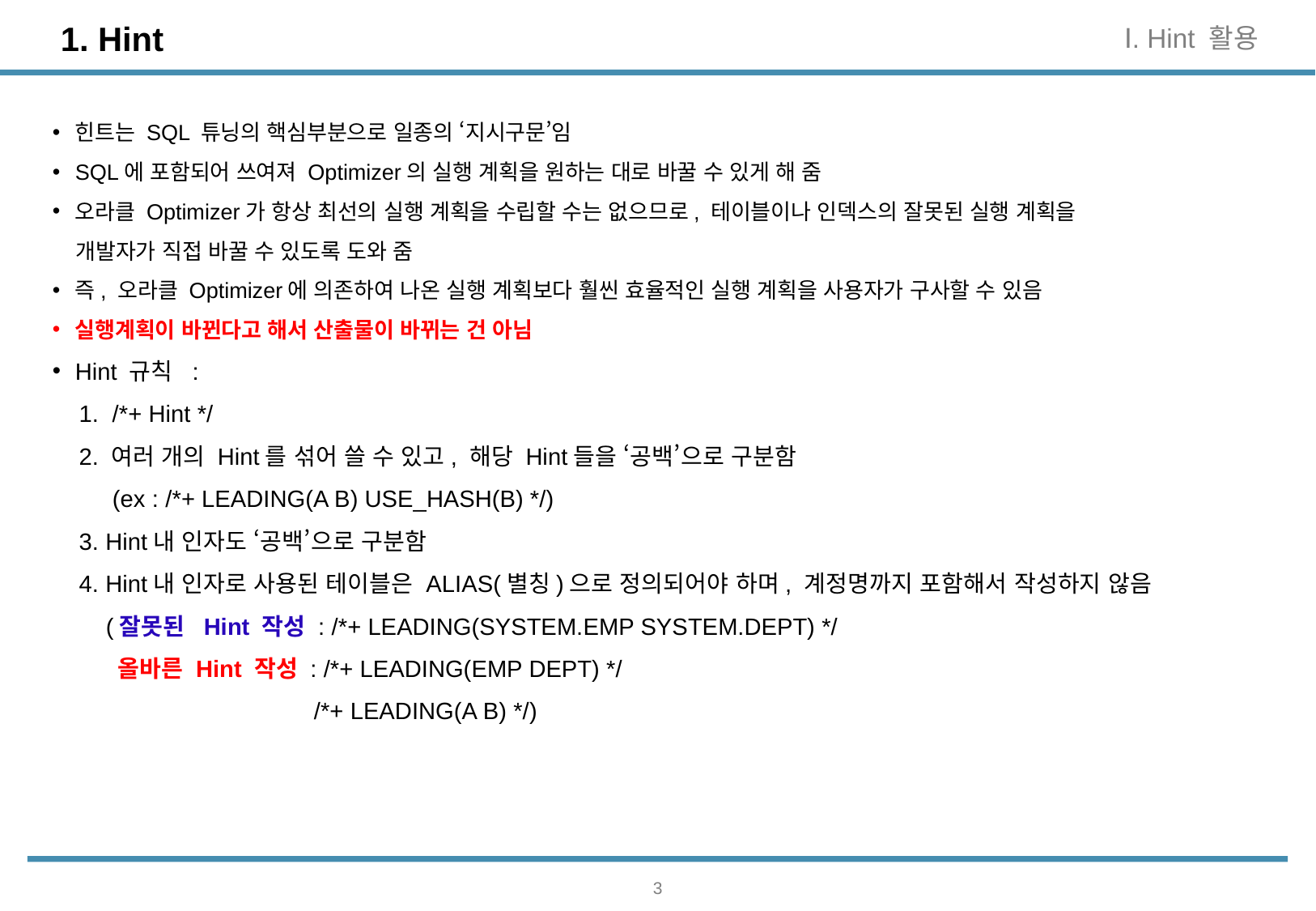

# 1. Hint
Ⅰ. Hint 활용
힌트는 SQL 튜닝의 핵심부분으로 일종의 ‘지시구문’임
SQL에 포함되어 쓰여져 Optimizer의 실행 계획을 원하는 대로 바꿀 수 있게 해 줌
오라클 Optimizer가 항상 최선의 실행 계획을 수립할 수는 없으므로, 테이블이나 인덱스의 잘못된 실행 계획을
   개발자가 직접 바꿀 수 있도록 도와 줌
즉, 오라클 Optimizer에 의존하여 나온 실행 계획보다 훨씬 효율적인 실행 계획을 사용자가 구사할 수 있음
실행계획이 바뀐다고 해서 산출물이 바뀌는 건 아님
Hint 규칙  :
    1.  /*+ Hint */
    2. 여러 개의 Hint를 섞어 쓸 수 있고, 해당 Hint들을 ‘공백’으로 구분함
         (ex : /*+ LEADING(A B) USE_HASH(B) */)
    3. Hint내 인자도 ‘공백’으로 구분함
    4. Hint내 인자로 사용된 테이블은 ALIAS(별칭)으로 정의되어야 하며, 계정명까지 포함해서 작성하지 않음
        (잘못된  Hint 작성 : /*+ LEADING(SYSTEM.EMP SYSTEM.DEPT) */
         올바른 Hint 작성 : /*+ LEADING(EMP DEPT) */
 	                     /*+ LEADING(A B) */)
3